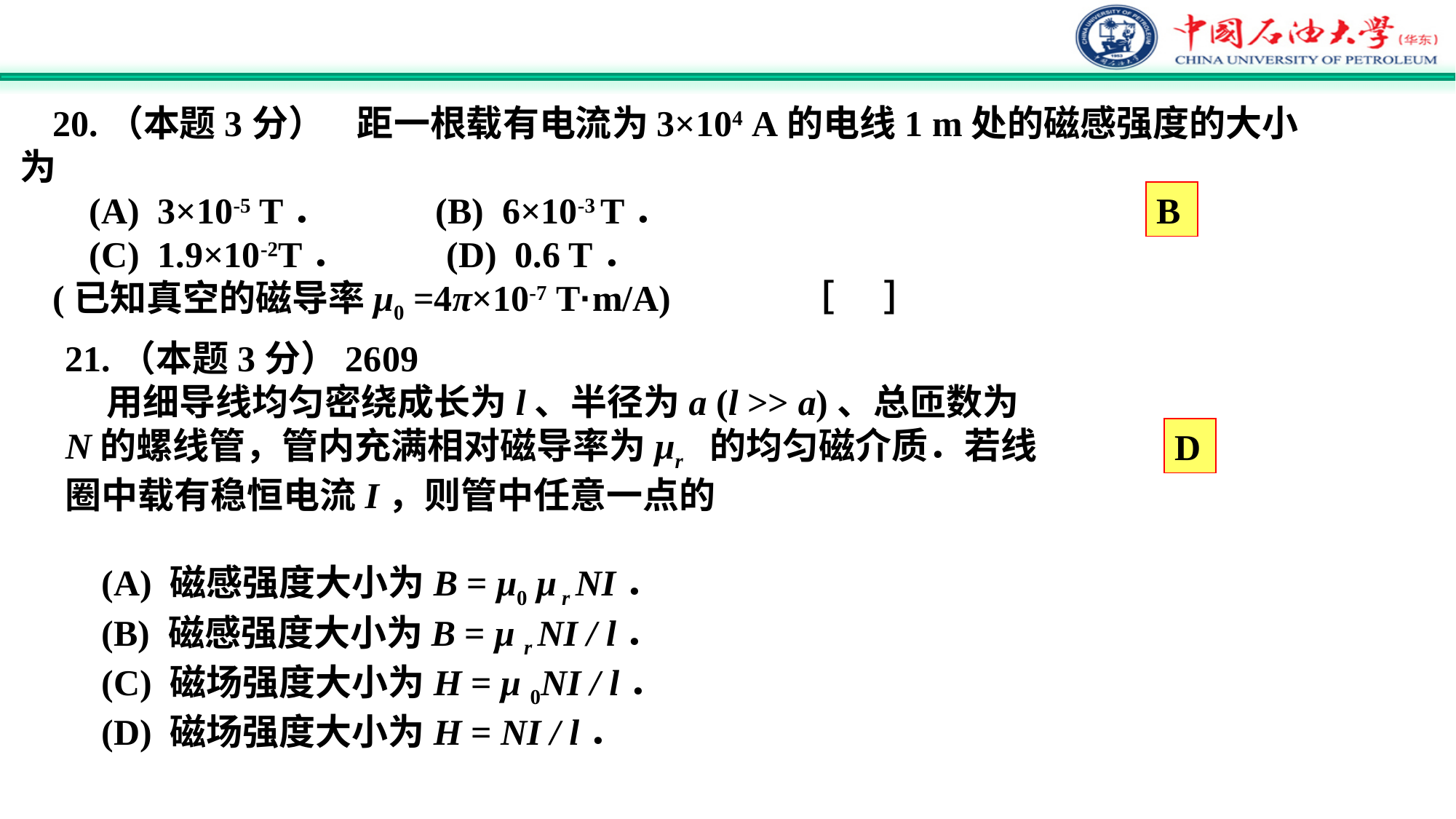

20.（本题3分）    距一根载有电流为3×104 A的电线1 m处的磁感强度的大小为
    (A)  3×10-5 T．            (B)  6×10-3 T．
    (C)  1.9×10-2T．           (D)  0.6 T．
(已知真空的磁导率μ0 =4π×10-7 T·m/A)             ［      ］
B
21.（本题3分）2609
    用细导线均匀密绕成长为l、半径为a (l >> a)、总匝数为N的螺线管，管内充满相对磁导率为μr  的均匀磁介质．若线圈中载有稳恒电流I，则管中任意一点的
    (A) 磁感强度大小为B = μ0 μ r NI．
    (B) 磁感强度大小为B = μ r NI / l．
    (C) 磁场强度大小为H = μ 0NI / l．
    (D) 磁场强度大小为H = NI / l．
D
|  |
| --- |